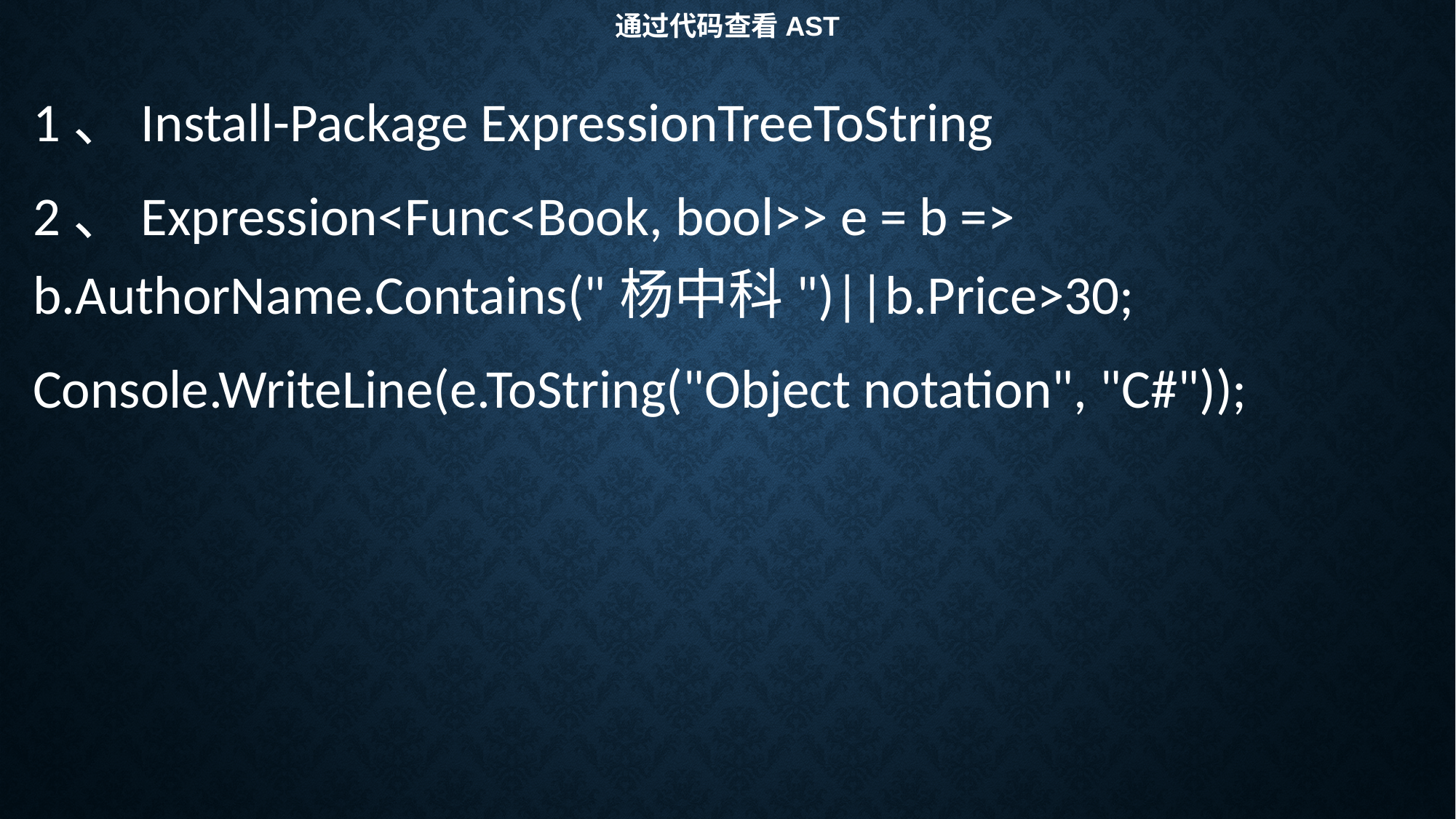

# 通过代码查看AST
1、Install-Package ExpressionTreeToString
2、Expression<Func<Book, bool>> e = b => b.AuthorName.Contains("杨中科")||b.Price>30;
Console.WriteLine(e.ToString("Object notation", "C#"));